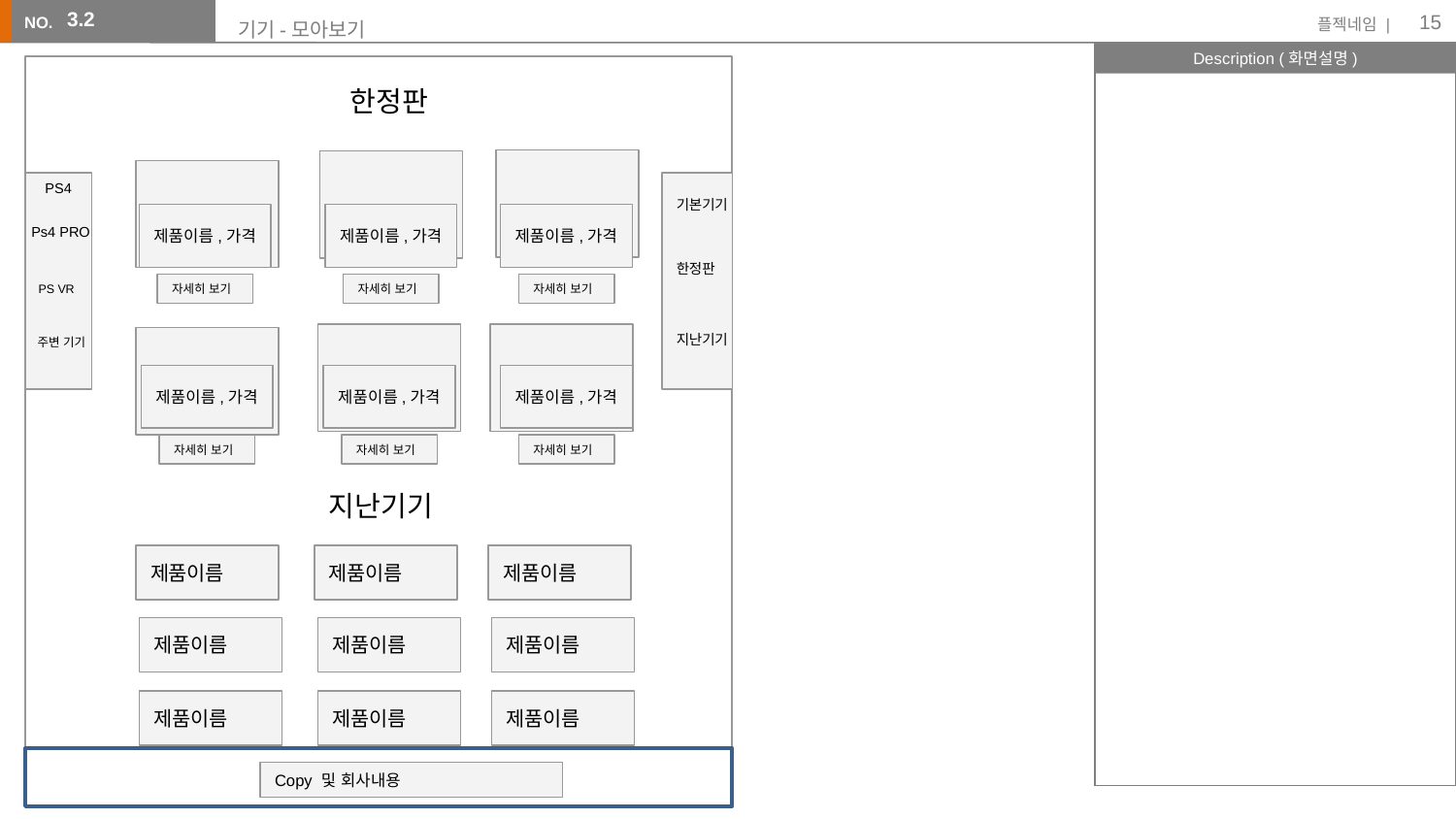

15
3.2
# 기기-모아보기

한정판

PS4

기본기기
제품이름,가격
제품이름,가격
제품이름,가격
Ps4 PRO
한정판
PS VR
자세히 보기
자세히 보기
자세히 보기
지난기기

주변 기기

제품이름,가격
제품이름,가격
제품이름,가격
자세히 보기
자세히 보기
자세히 보기
지난기기
제품이름
제품이름
제품이름
제품이름
제품이름
제품이름
제품이름
제품이름
제품이름

Copy 및 회사내용